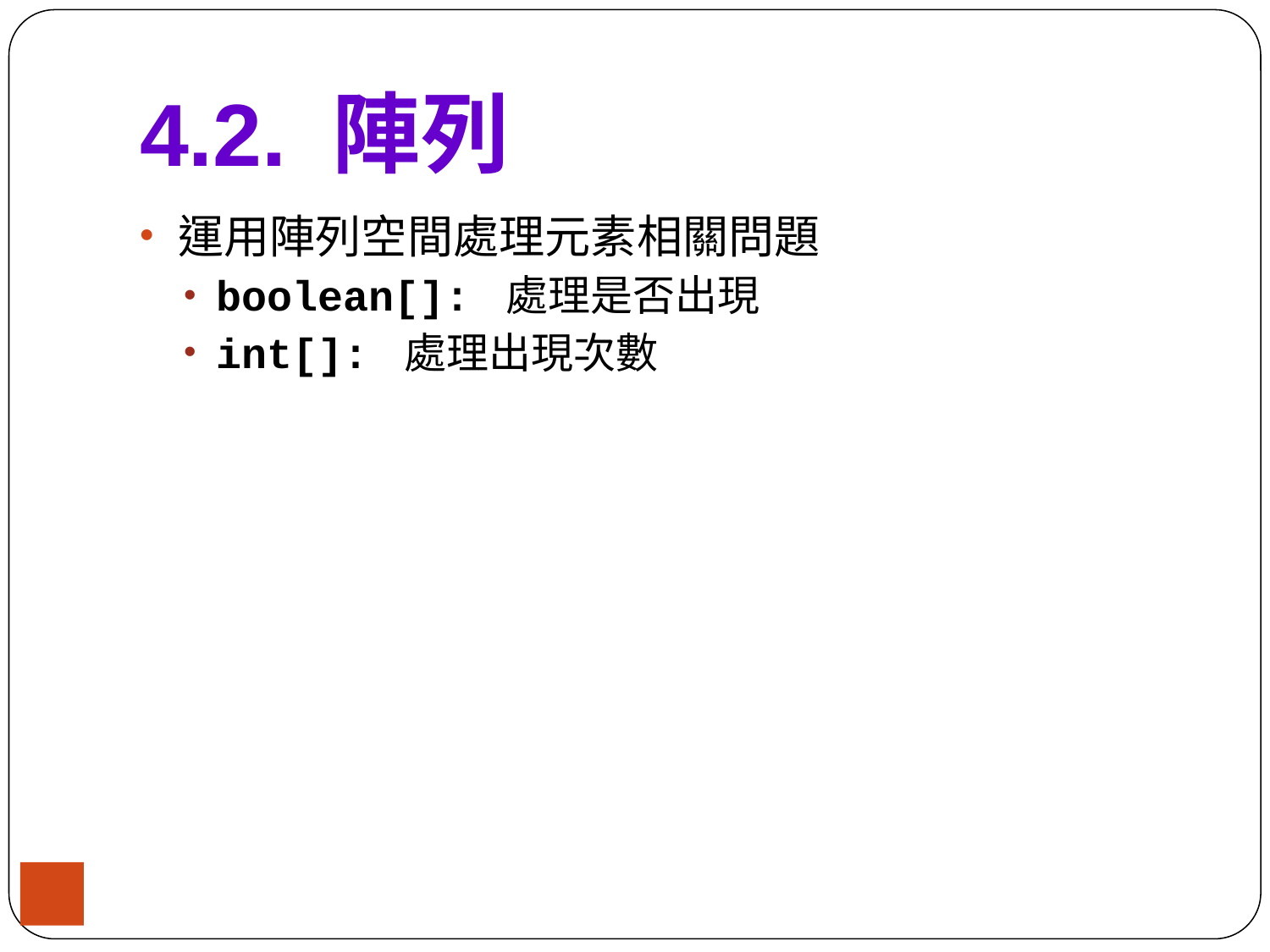

# 4.2. 陣列
運用陣列空間處理元素相關問題
boolean[]: 處理是否出現
int[]: 處理出現次數